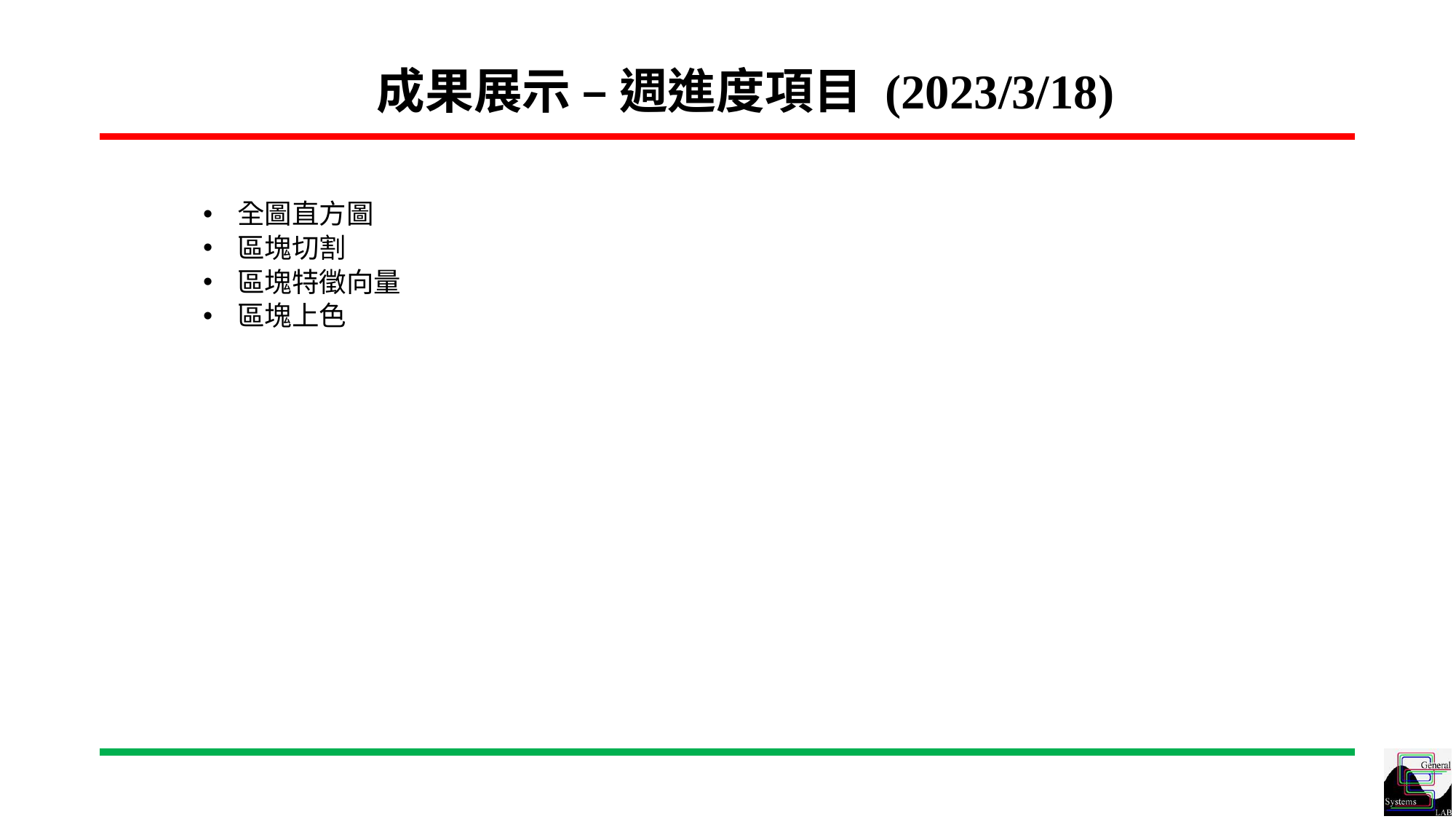

成果展示 – 週進度項目 (2023/3/18)

全圖直方圖
區塊切割
區塊特徵向量
區塊上色